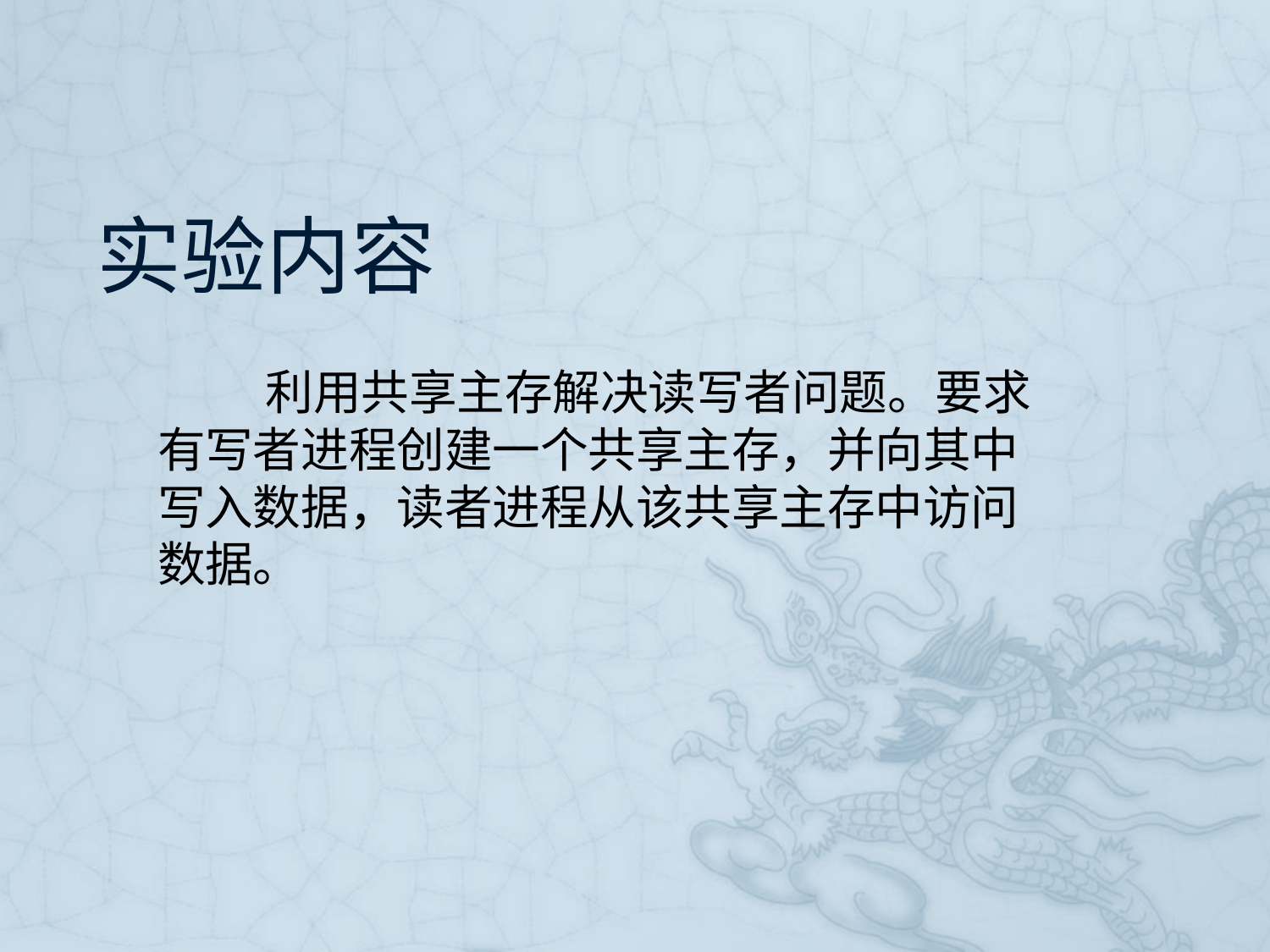

# 实验内容
         利用共享主存解决读写者问题。要求有写者进程创建一个共享主存，并向其中写入数据，读者进程从该共享主存中访问数据。